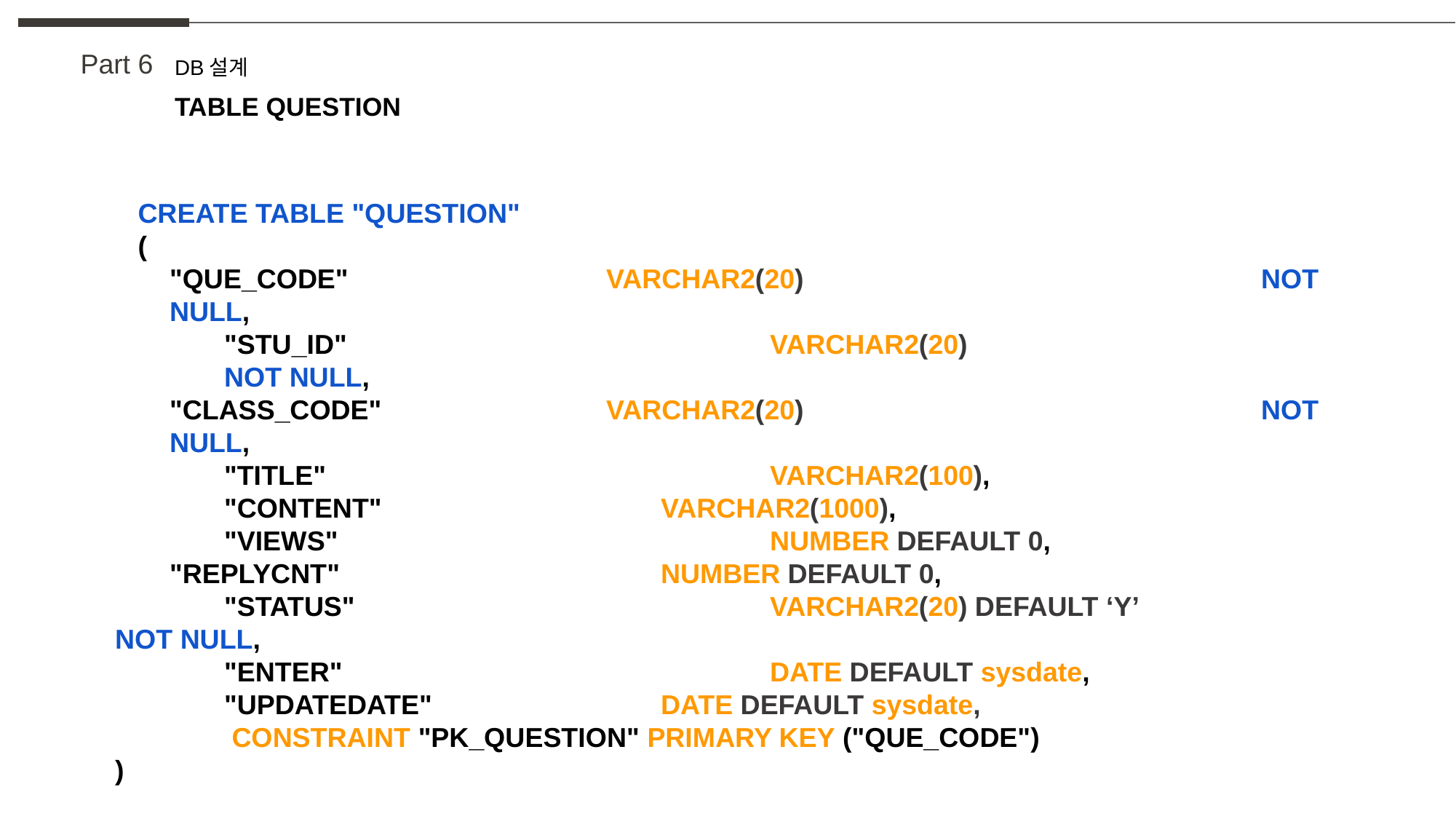

Part 6
DB설계
TABLE QUESTION

   CREATE TABLE "QUESTION"
   (
"QUE_CODE" 			VARCHAR2(20) 					NOT NULL,
	"STU_ID" 				VARCHAR2(20)					NOT NULL,
"CLASS_CODE" 		VARCHAR2(20) 					NOT NULL,
	"TITLE" 				VARCHAR2(100),
	"CONTENT" 			VARCHAR2(1000),
	"VIEWS" 				NUMBER DEFAULT 0,
"REPLYCNT" 			NUMBER DEFAULT 0,
	"STATUS" 				VARCHAR2(20) DEFAULT ‘Y’		NOT NULL,
	"ENTER" 				DATE DEFAULT sysdate,
	"UPDATEDATE" 			DATE DEFAULT sysdate,
	 CONSTRAINT "PK_QUESTION" PRIMARY KEY ("QUE_CODE")
)